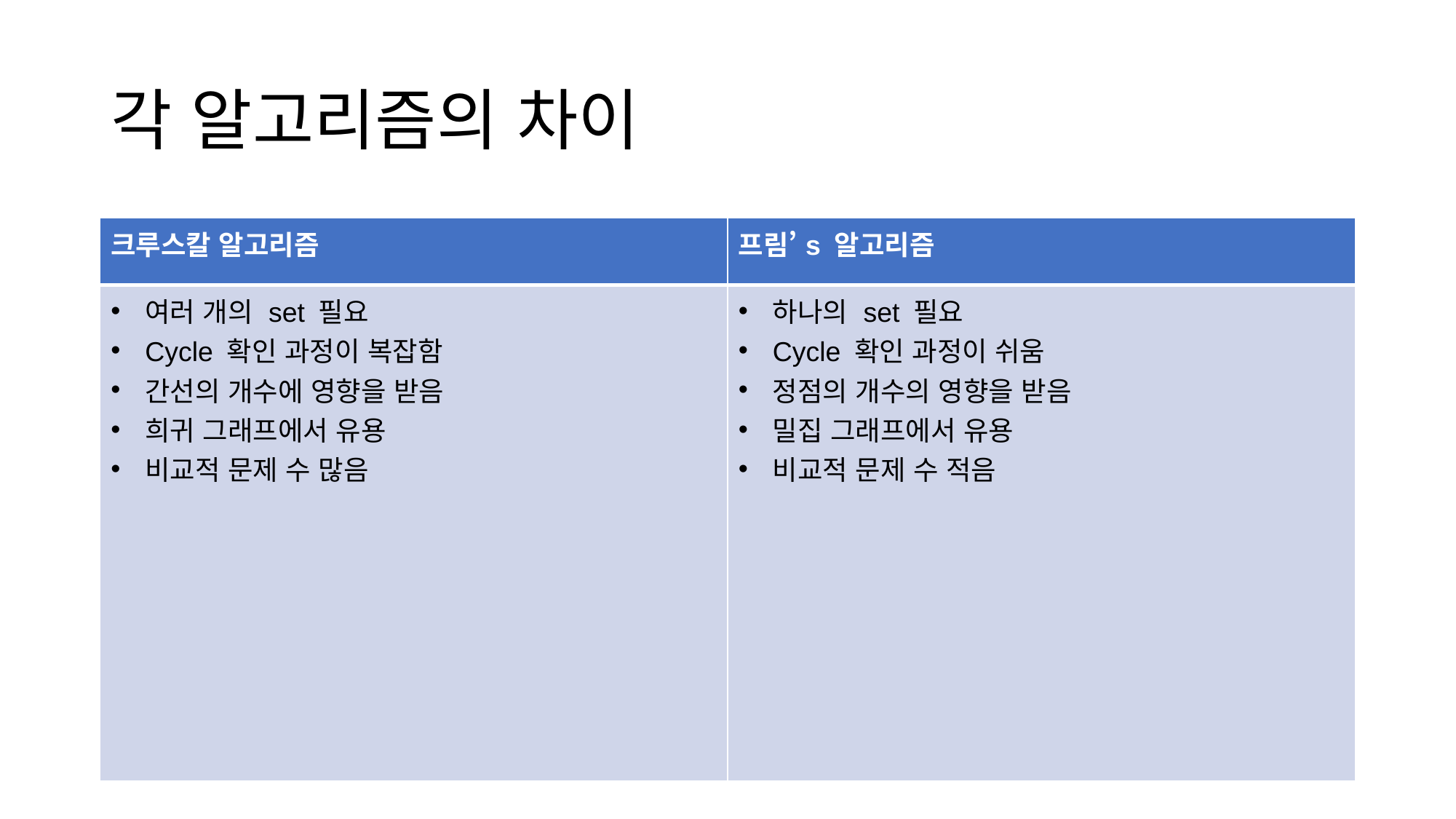

# 각 알고리즘의 차이
| 크루스칼 알고리즘 | 프림’s 알고리즘 |
| --- | --- |
| 여러 개의 set 필요 Cycle 확인 과정이 복잡함 간선의 개수에 영향을 받음 희귀 그래프에서 유용 비교적 문제 수 많음 | 하나의 set 필요 Cycle 확인 과정이 쉬움 정점의 개수의 영향을 받음 밀집 그래프에서 유용 비교적 문제 수 적음 |